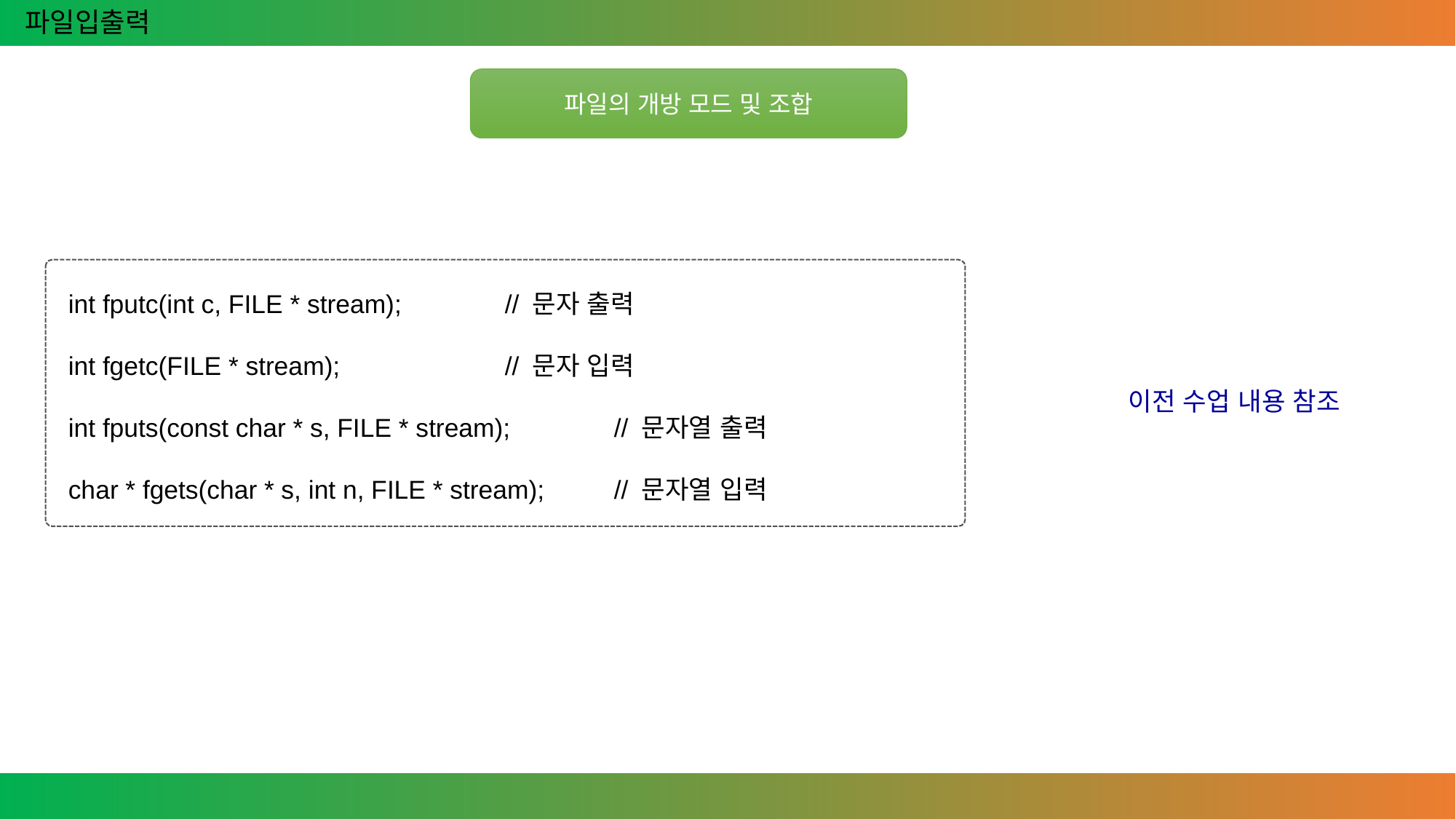

파일입출력
파일의 개방 모드 및 조합
int fputc(int c, FILE * stream);	// 문자 출력
int fgetc(FILE * stream);		// 문자 입력
int fputs(const char * s, FILE * stream);	// 문자열 출력
char * fgets(char * s, int n, FILE * stream);	// 문자열 입력

이전 수업 내용 참조